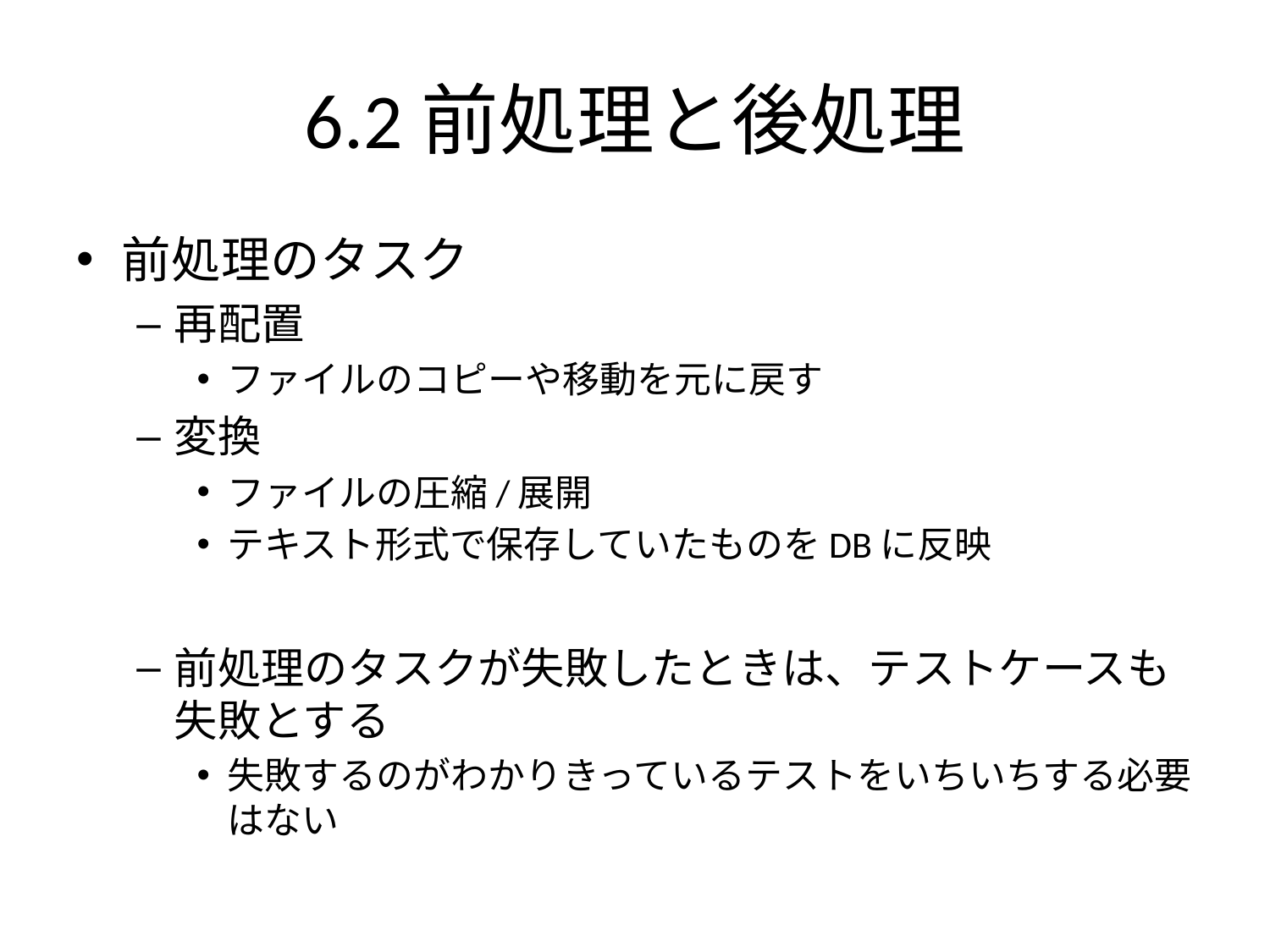

# 6.2前処理と後処理
前処理のタスク
再配置
ファイルのコピーや移動を元に戻す
変換
ファイルの圧縮/展開
テキスト形式で保存していたものをDBに反映

前処理のタスクが失敗したときは、テストケースも失敗とする
失敗するのがわかりきっているテストをいちいちする必要はない